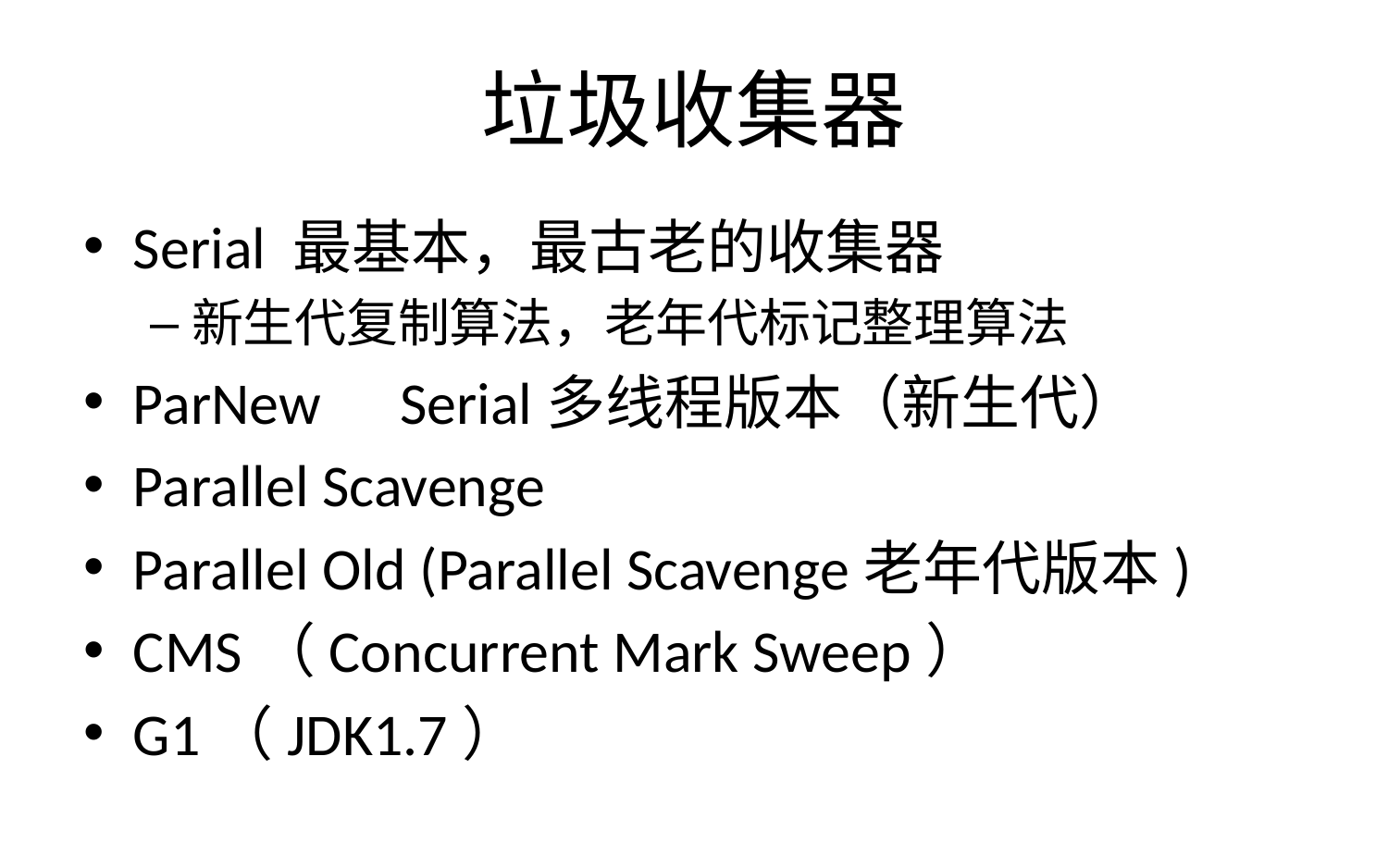

# 垃圾收集器
Serial 最基本，最古老的收集器
新生代复制算法，老年代标记整理算法
ParNew	Serial多线程版本（新生代）
Parallel Scavenge
Parallel Old (Parallel Scavenge老年代版本)
CMS（Concurrent Mark Sweep）
G1（JDK1.7）